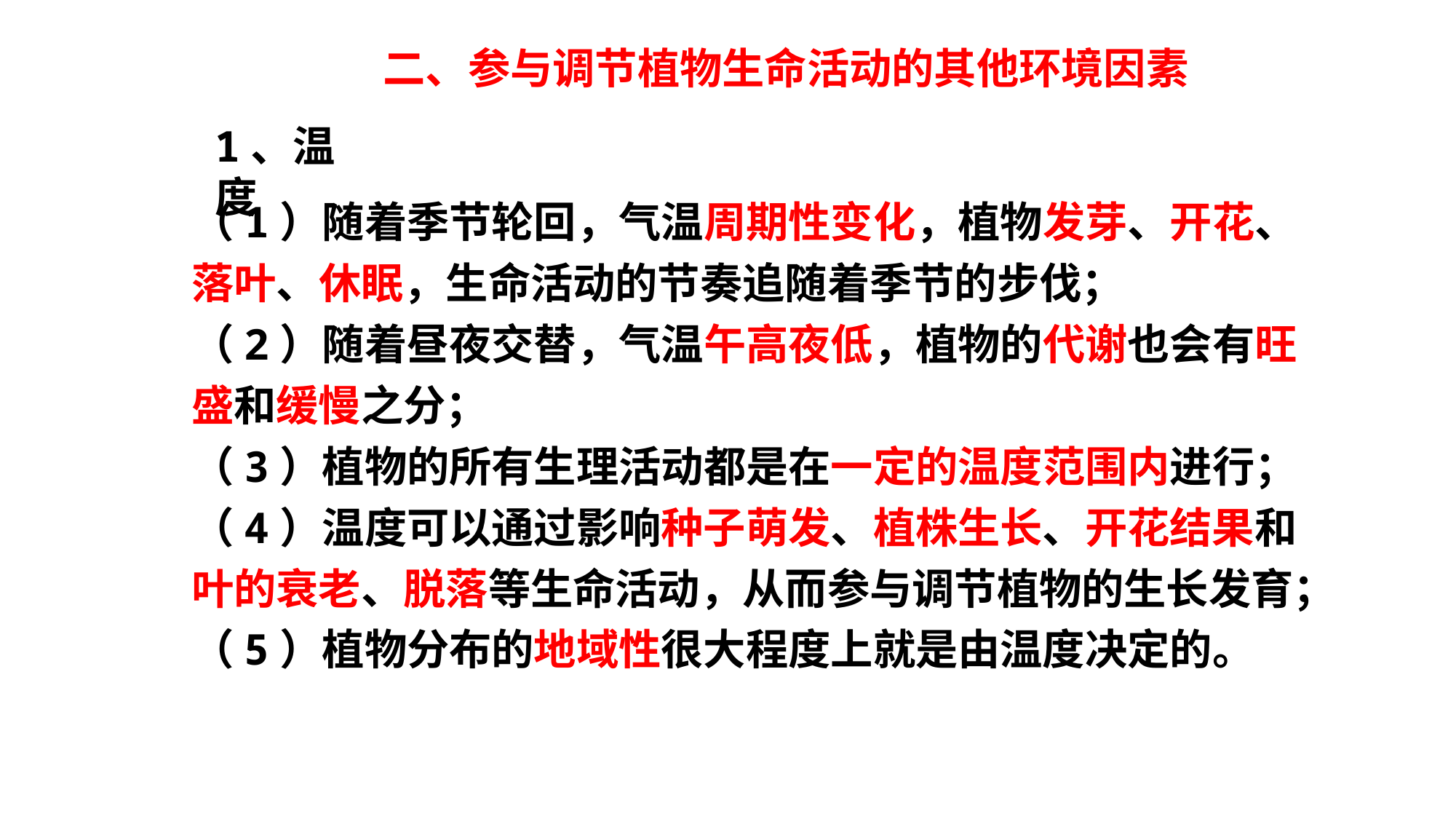

二、参与调节植物生命活动的其他环境因素
1、温度
（1）随着季节轮回，气温周期性变化，植物发芽、开花、落叶、休眠，生命活动的节奏追随着季节的步伐；
（2）随着昼夜交替，气温午高夜低，植物的代谢也会有旺盛和缓慢之分；
（3）植物的所有生理活动都是在一定的温度范围内进行；
（4）温度可以通过影响种子萌发、植株生长、开花结果和叶的衰老、脱落等生命活动，从而参与调节植物的生长发育；
（5）植物分布的地域性很大程度上就是由温度决定的。